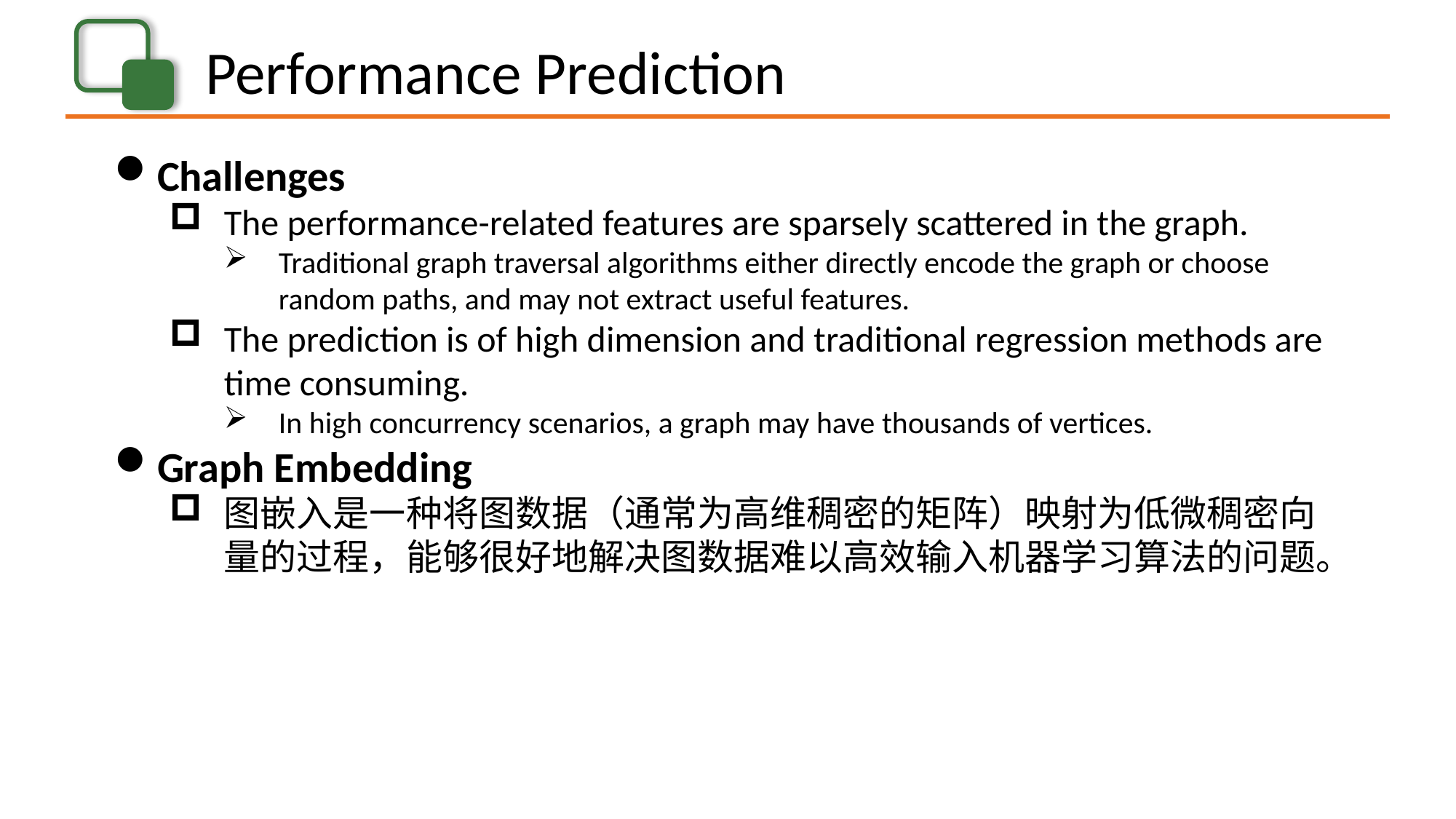

Performance Prediction

Challenges
The performance-related features are sparsely scattered in the graph.
Traditional graph traversal algorithms either directly encode the graph or choose random paths, and may not extract useful features.
The prediction is of high dimension and traditional regression methods are time consuming.
In high concurrency scenarios, a graph may have thousands of vertices.
Graph Embedding
图嵌入是一种将图数据（通常为高维稠密的矩阵）映射为低微稠密向量的过程，能够很好地解决图数据难以高效输入机器学习算法的问题。